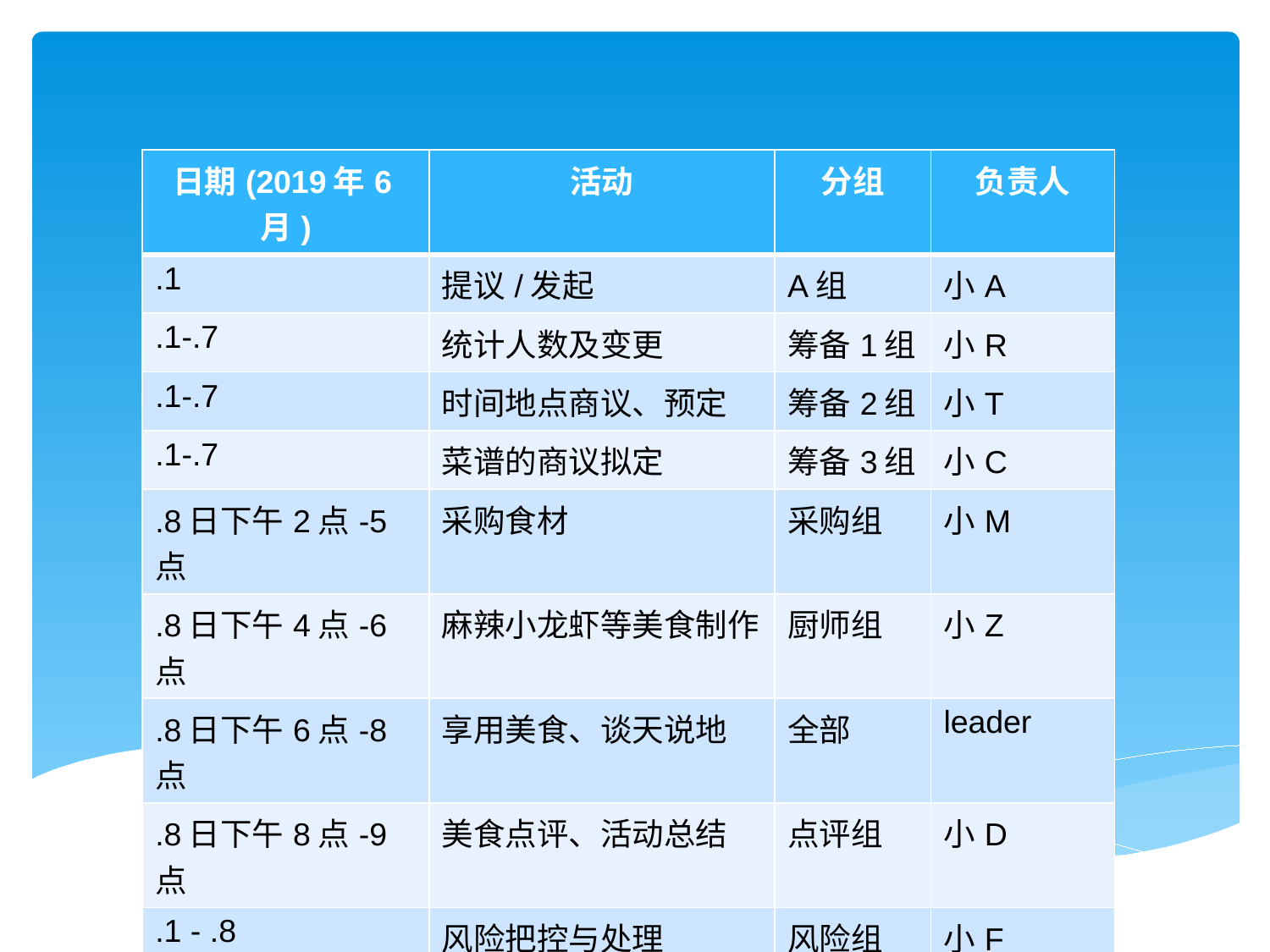

| 日期(2019年6月) | 活动 | 分组 | 负责人 |
| --- | --- | --- | --- |
| .1 | 提议/发起 | A组 | 小A |
| .1-.7 | 统计人数及变更 | 筹备1组 | 小R |
| .1-.7 | 时间地点商议、预定 | 筹备2组 | 小T |
| .1-.7 | 菜谱的商议拟定 | 筹备3组 | 小C |
| .8日下午2点-5点 | 采购食材 | 采购组 | 小M |
| .8日下午4点-6点 | 麻辣小龙虾等美食制作 | 厨师组 | 小Z |
| .8日下午6点-8点 | 享用美食、谈天说地 | 全部 | leader |
| .8日下午8点-9点 | 美食点评、活动总结 | 点评组 | 小D |
| .1 - .8 | 风险把控与处理 | 风险组 | 小F |